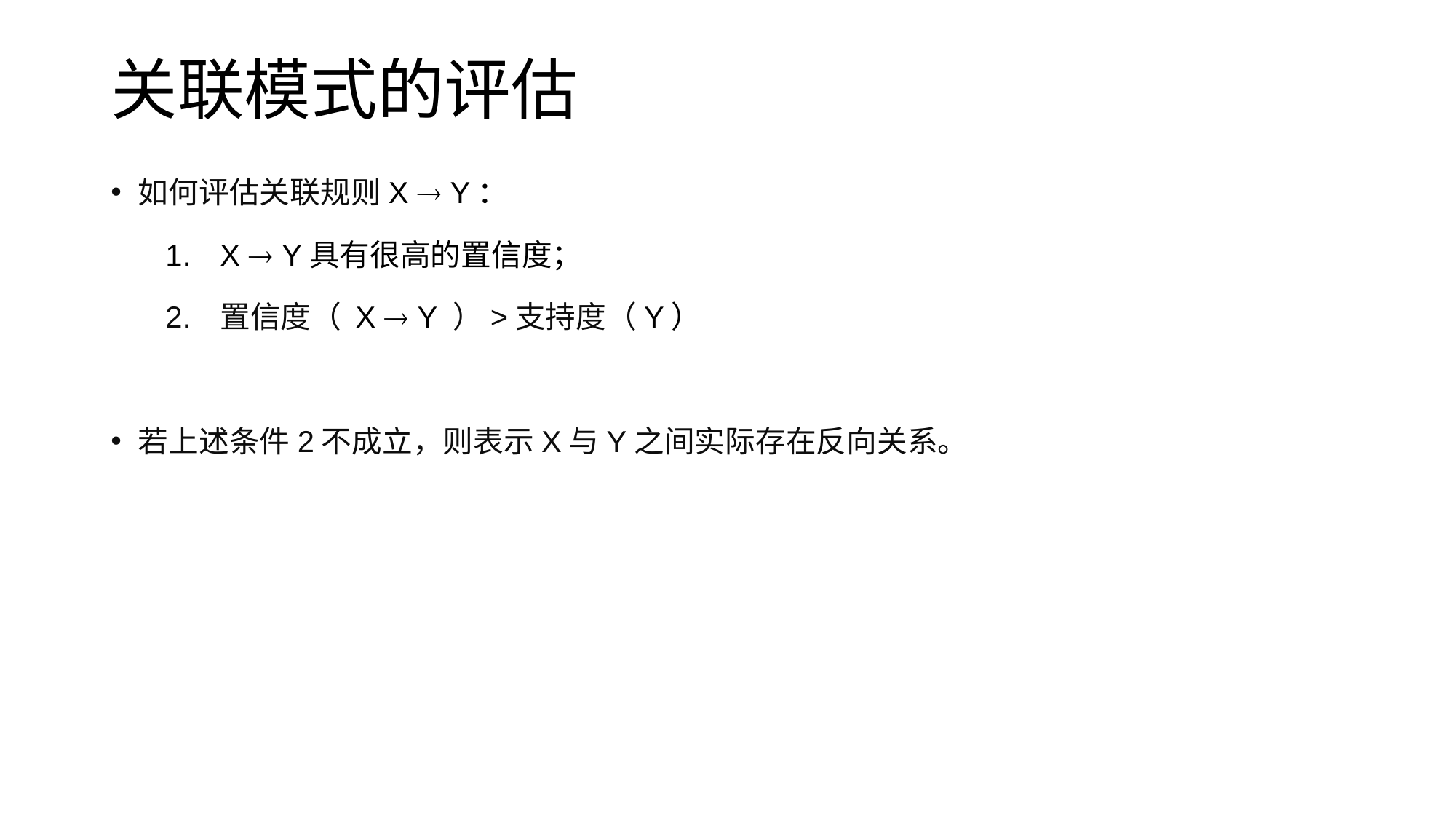

# 关联模式的评估
如何评估关联规则X → Y：
X → Y具有很高的置信度；
置信度（ X → Y ）>支持度（Y）

若上述条件2不成立，则表示X与Y之间实际存在反向关系。